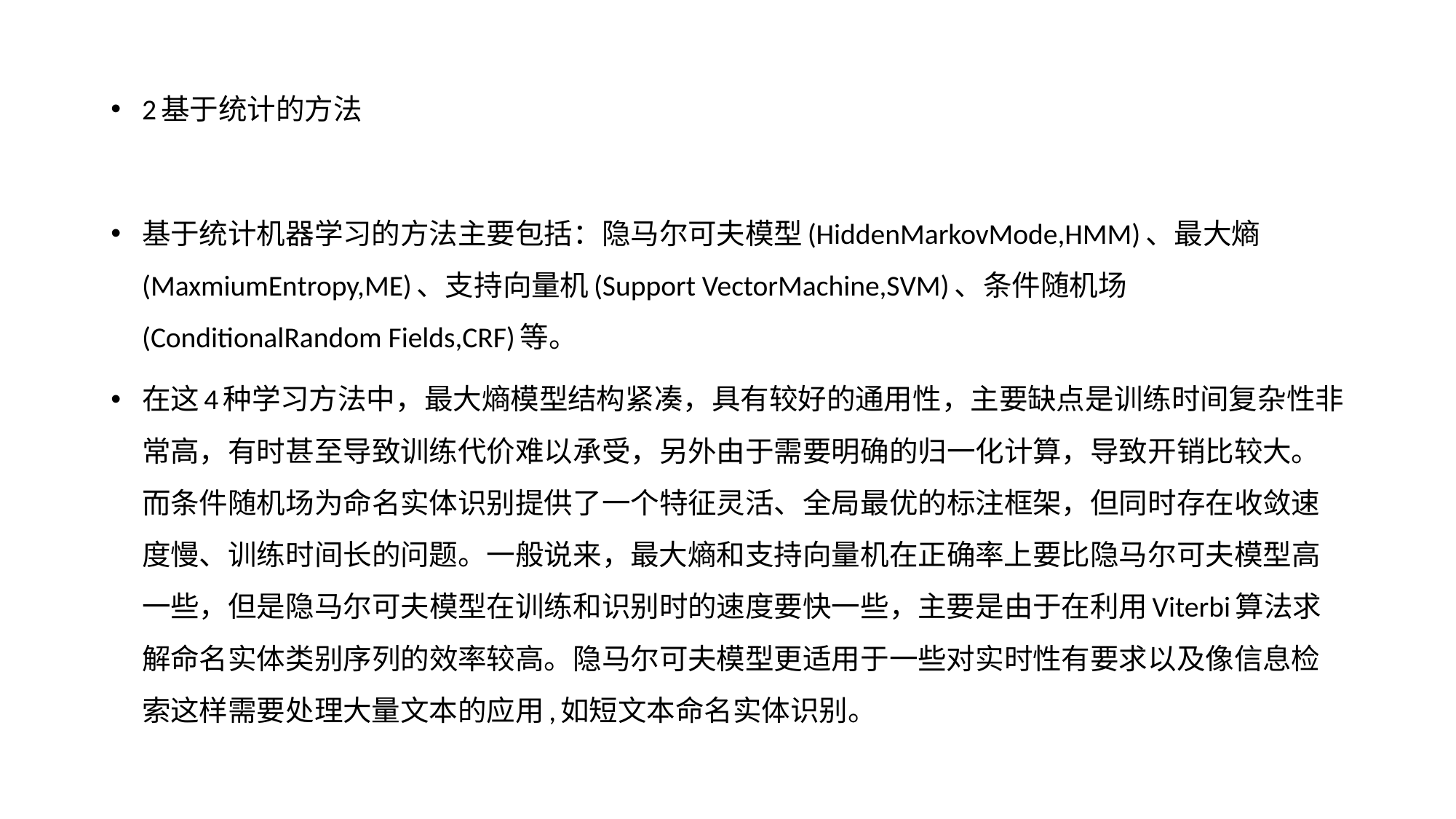

2基于统计的方法

基于统计机器学习的方法主要包括：隐马尔可夫模型(HiddenMarkovMode,HMM)、最大熵(MaxmiumEntropy,ME)、支持向量机(Support VectorMachine,SVM)、条件随机场(ConditionalRandom Fields,CRF)等。
在这4种学习方法中，最大熵模型结构紧凑，具有较好的通用性，主要缺点是训练时间复杂性非常高，有时甚至导致训练代价难以承受，另外由于需要明确的归一化计算，导致开销比较大。而条件随机场为命名实体识别提供了一个特征灵活、全局最优的标注框架，但同时存在收敛速度慢、训练时间长的问题。一般说来，最大熵和支持向量机在正确率上要比隐马尔可夫模型高一些，但是隐马尔可夫模型在训练和识别时的速度要快一些，主要是由于在利用Viterbi算法求解命名实体类别序列的效率较高。隐马尔可夫模型更适用于一些对实时性有要求以及像信息检索这样需要处理大量文本的应用,如短文本命名实体识别。